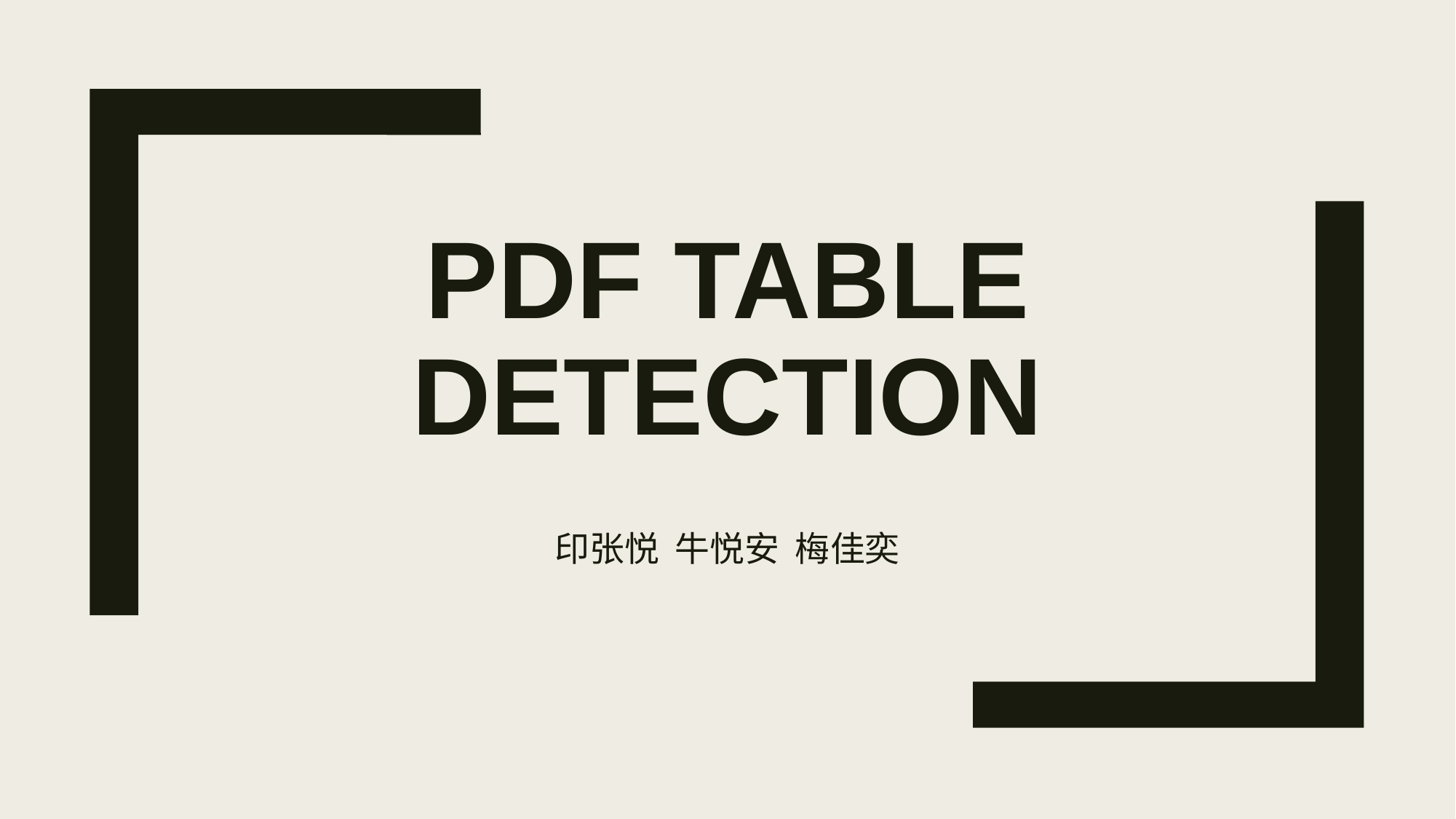

# Pdf Table Detection
印张悦  牛悦安  梅佳奕